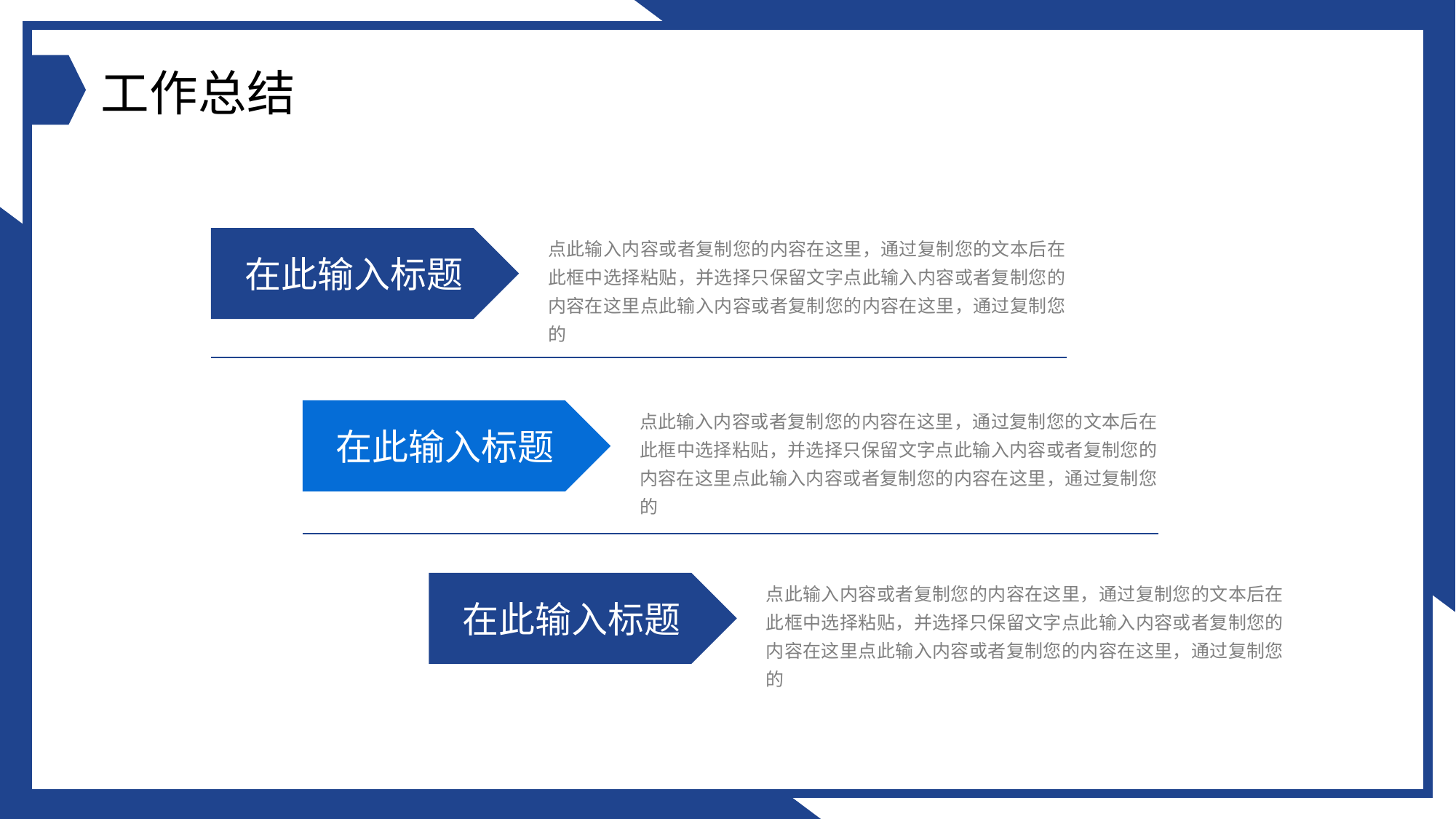

工作总结
点此输入内容或者复制您的内容在这里，通过复制您的文本后在此框中选择粘贴，并选择只保留文字点此输入内容或者复制您的内容在这里点此输入内容或者复制您的内容在这里，通过复制您的
在此输入标题
点此输入内容或者复制您的内容在这里，通过复制您的文本后在此框中选择粘贴，并选择只保留文字点此输入内容或者复制您的内容在这里点此输入内容或者复制您的内容在这里，通过复制您的
在此输入标题
点此输入内容或者复制您的内容在这里，通过复制您的文本后在此框中选择粘贴，并选择只保留文字点此输入内容或者复制您的内容在这里点此输入内容或者复制您的内容在这里，通过复制您的
在此输入标题